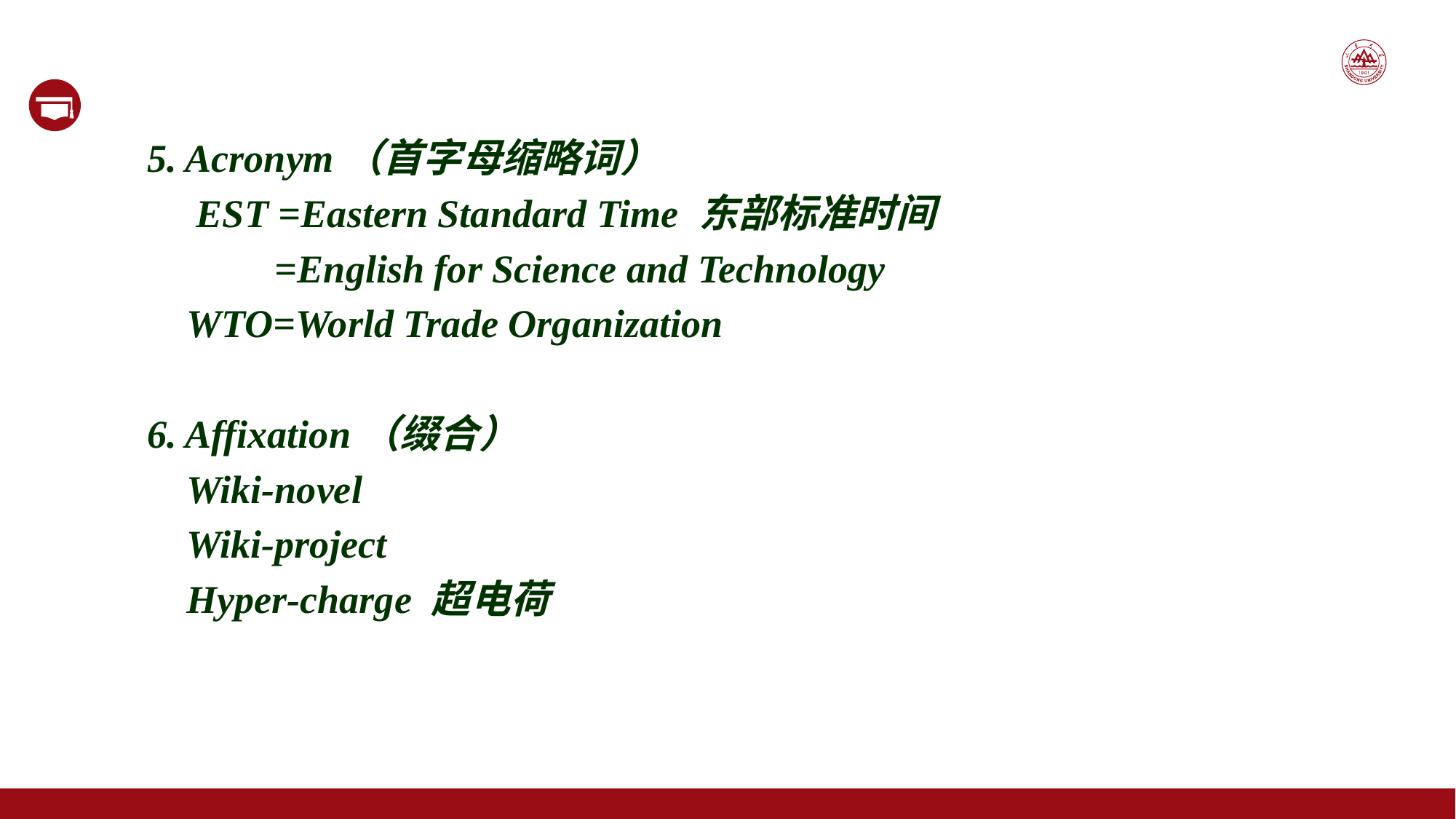

5. Acronym（首字母缩略词）
     EST =Eastern Standard Time 东部标准时间
             =English for Science and Technology
    WTO=World Trade Organization

6. Affixation（缀合）
    Wiki-novel
    Wiki-project
    Hyper-charge 超电荷